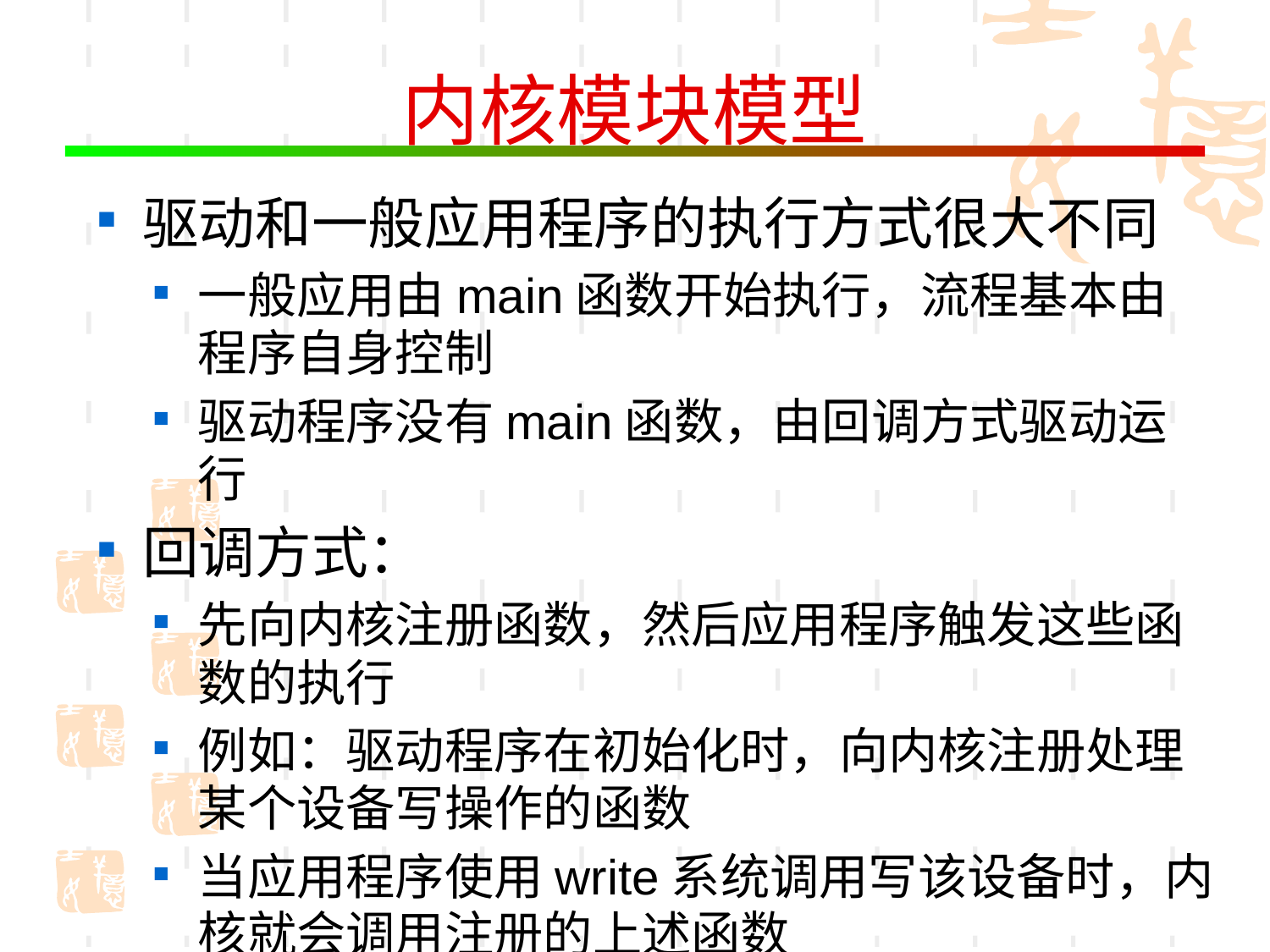

# 内核模块模型
驱动和一般应用程序的执行方式很大不同
一般应用由main函数开始执行，流程基本由程序自身控制
驱动程序没有main函数，由回调方式驱动运行
回调方式：
先向内核注册函数，然后应用程序触发这些函数的执行
例如：驱动程序在初始化时，向内核注册处理某个设备写操作的函数
当应用程序使用write系统调用写该设备时，内核就会调用注册的上述函数